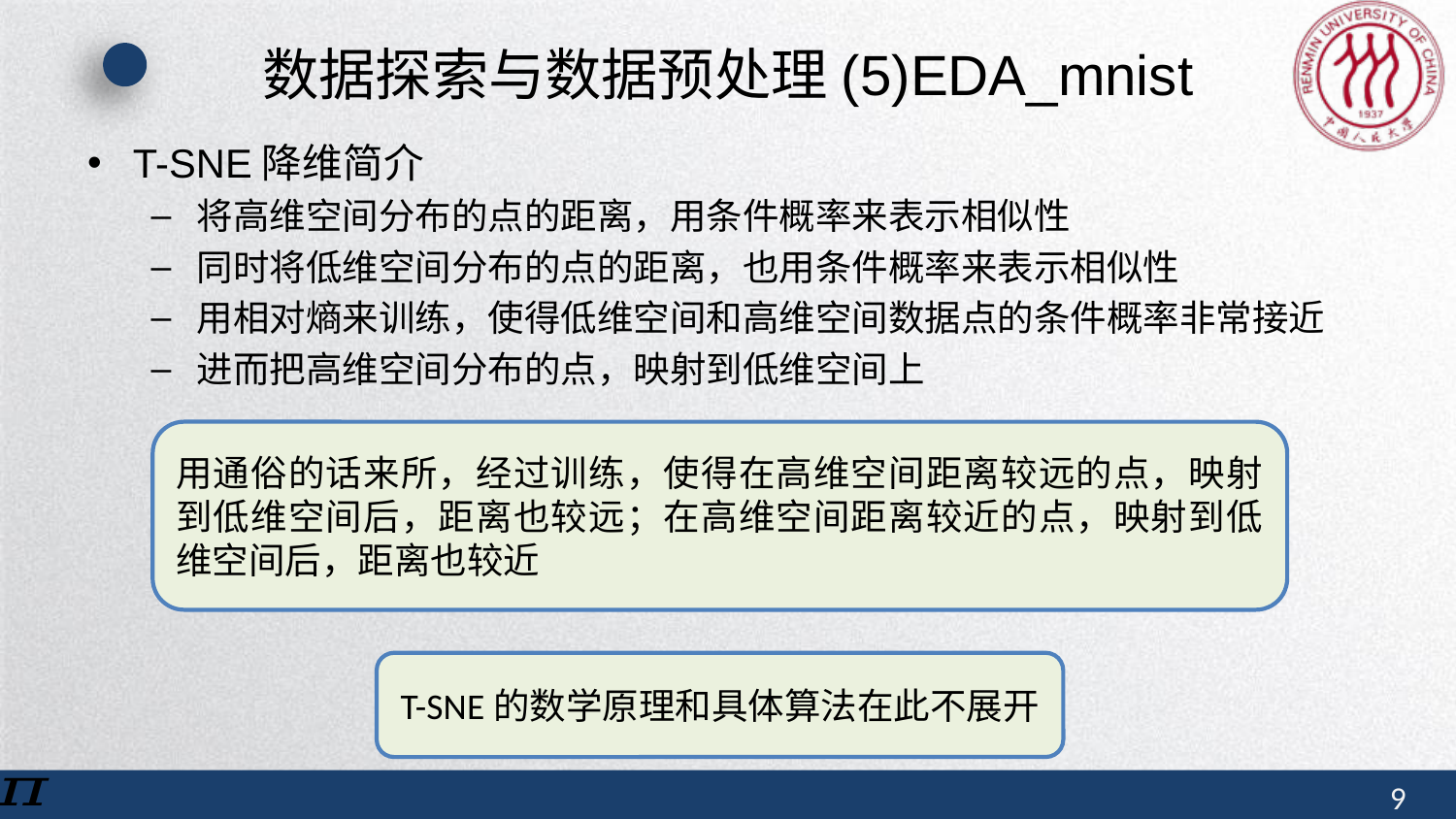

# 数据探索与数据预处理(5)EDA_mnist
T-SNE降维简介
将高维空间分布的点的距离，用条件概率来表示相似性
同时将低维空间分布的点的距离，也用条件概率来表示相似性
用相对熵来训练，使得低维空间和高维空间数据点的条件概率非常接近
进而把高维空间分布的点，映射到低维空间上
用通俗的话来所，经过训练，使得在高维空间距离较远的点，映射到低维空间后，距离也较远；在高维空间距离较近的点，映射到低维空间后，距离也较近
T-SNE的数学原理和具体算法在此不展开